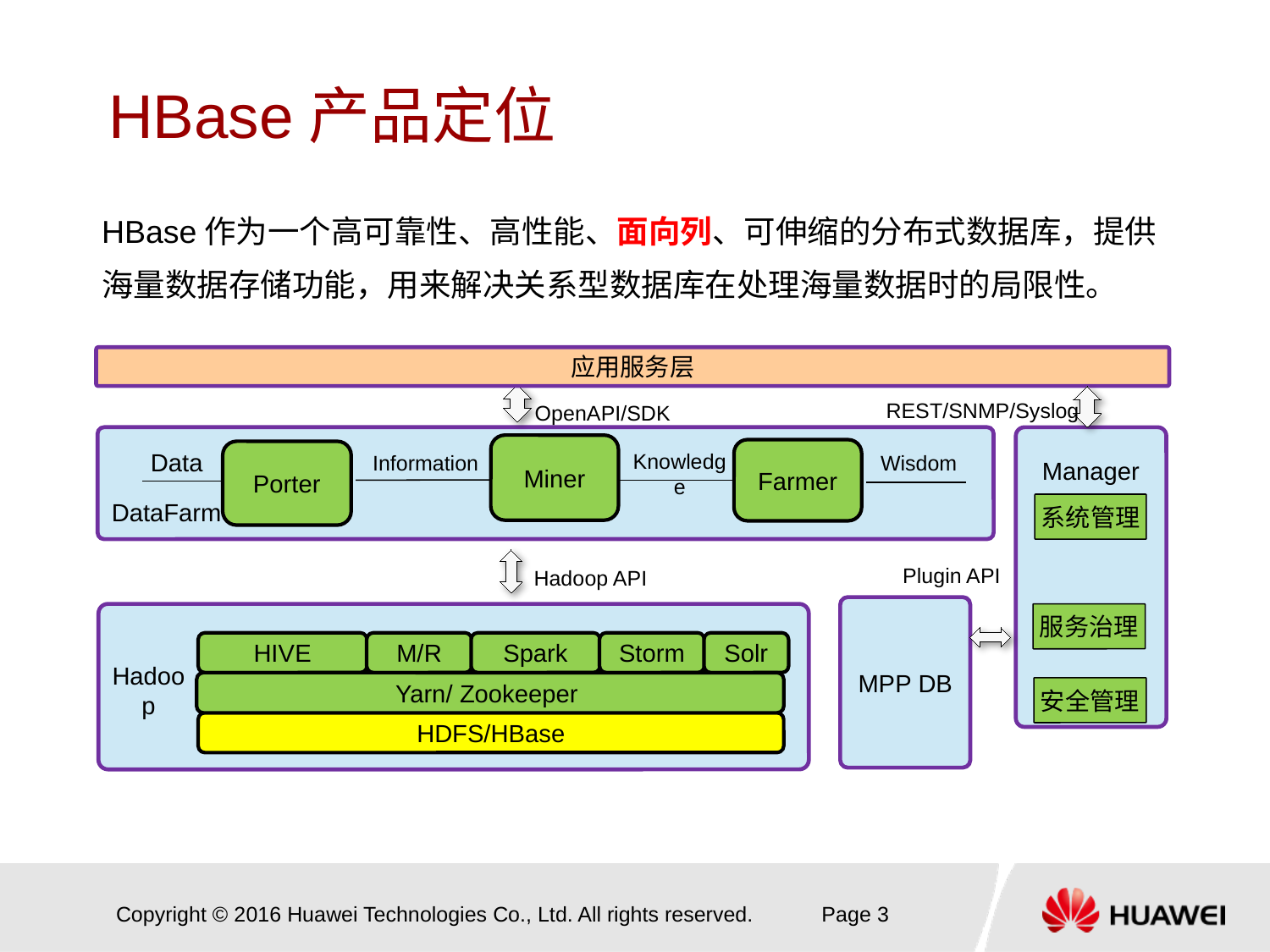

# HBase产品定位
HBase作为一个高可靠性、高性能、面向列、可伸缩的分布式数据库，提供海量数据存储功能，用来解决关系型数据库在处理海量数据时的局限性。
应用服务层
REST/SNMP/Syslog
OpenAPI/SDK

Miner
Data
Farmer
Knowledge
Porter
Information
Wisdom
Manager
DataFarm
系统管理
Plugin API
Hadoop API

MPP DB

服务治理

HIVE
M/R
Spark
Storm
Solr
Hadoop
Yarn/ Zookeeper
安全管理
HDFS/HBase